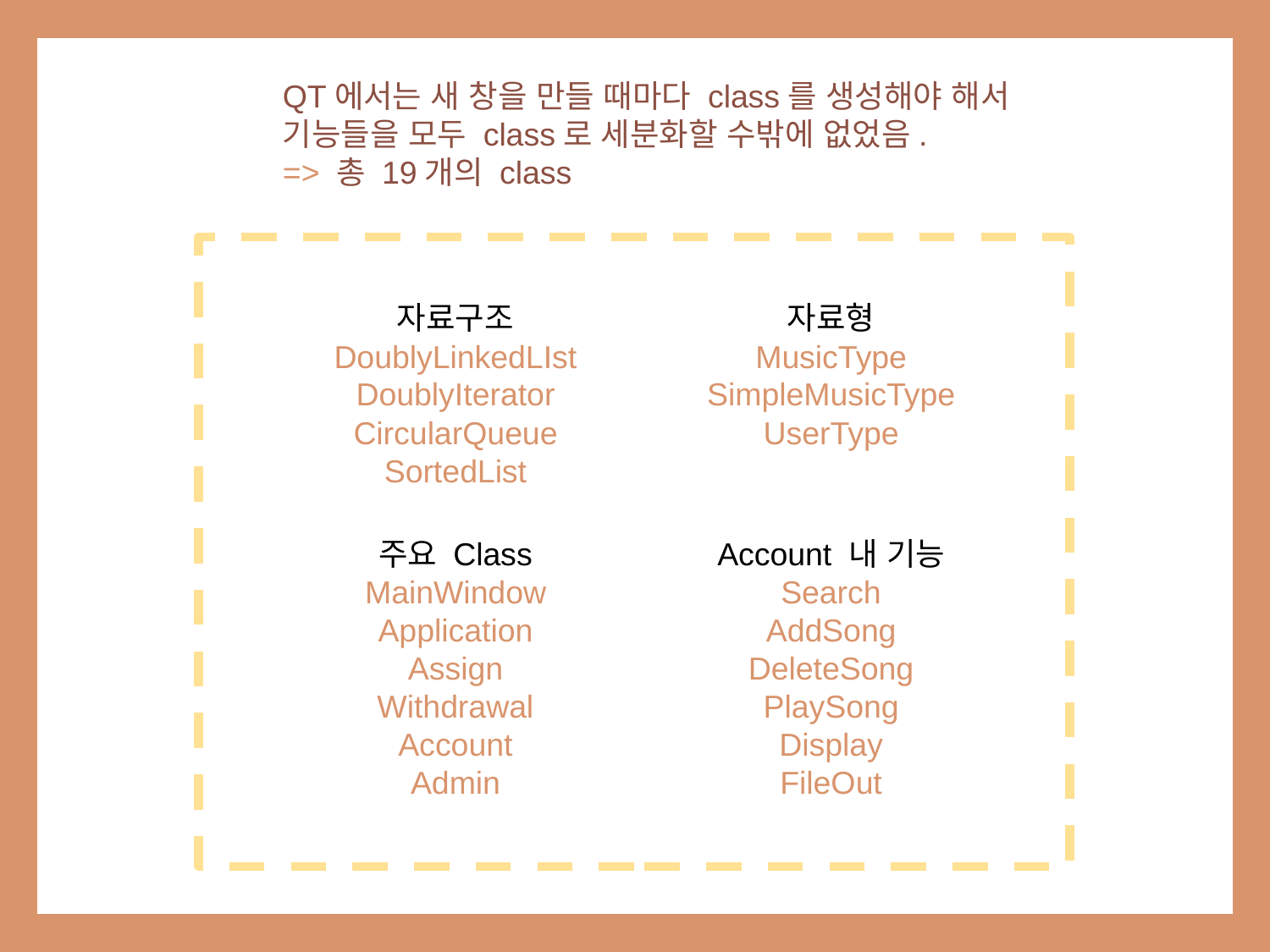

QT에서는 새 창을 만들 때마다 class를 생성해야 해서
기능들을 모두 class로 세분화할 수밖에 없었음.
=> 총 19개의 class

자료구조
DoublyLinkedLIst
DoublyIterator
CircularQueue
SortedList
자료형
MusicType
SimpleMusicType
UserType
주요 Class
MainWindow
Application
Assign
Withdrawal
Account
Admin
Account 내 기능
Search
AddSong
DeleteSong
PlaySong
Display
FileOut